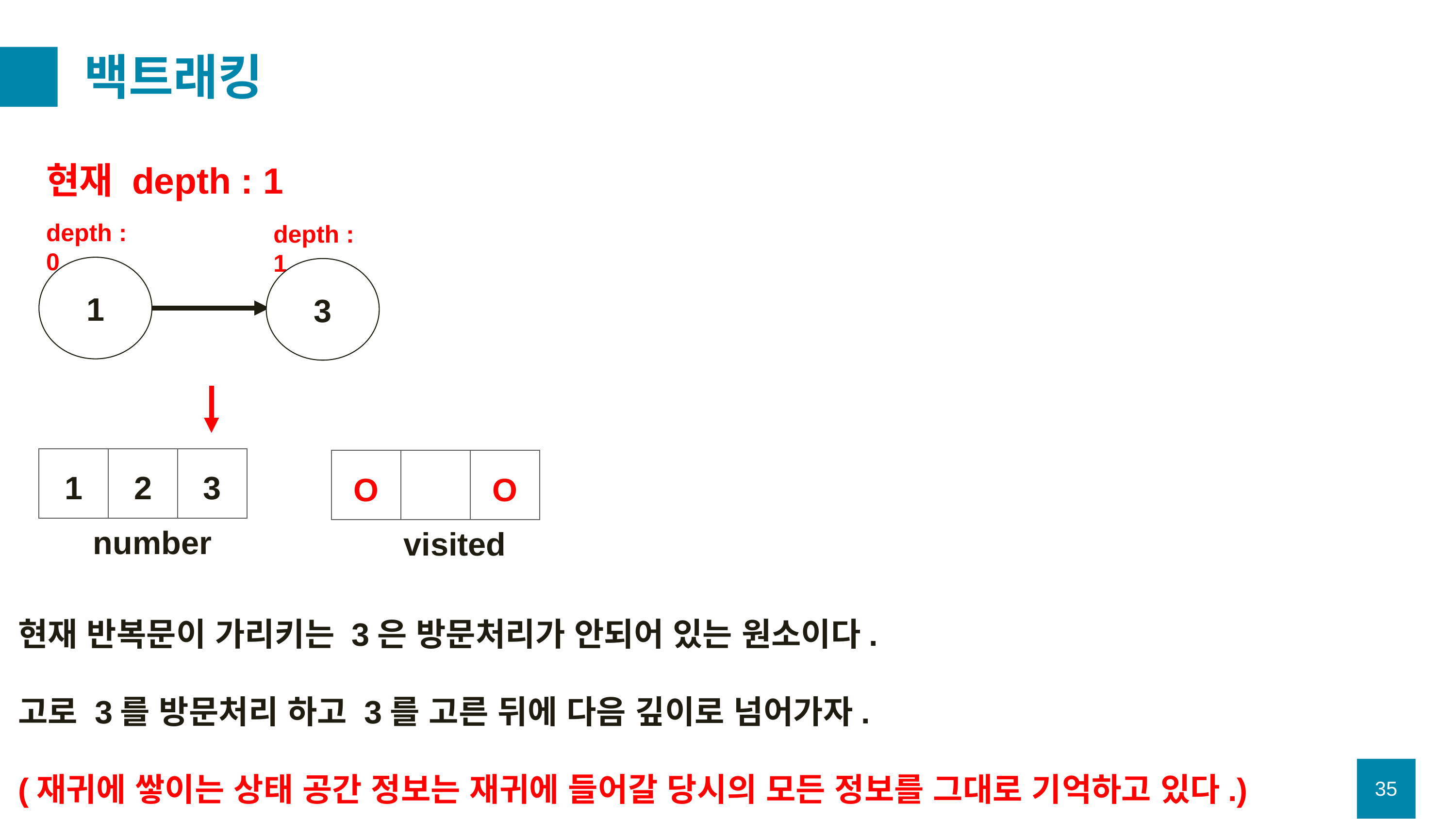

# 백트래킹
현재 depth : 1
depth : 0
depth : 1
1
3
| 1 | 2 | 3 |
| --- | --- | --- |
| O |  | O |
| --- | --- | --- |
number
visited
현재 반복문이 가리키는 3은 방문처리가 안되어 있는 원소이다.

고로 3를 방문처리 하고 3를 고른 뒤에 다음 깊이로 넘어가자.

(재귀에 쌓이는 상태 공간 정보는 재귀에 들어갈 당시의 모든 정보를 그대로 기억하고 있다.)
35